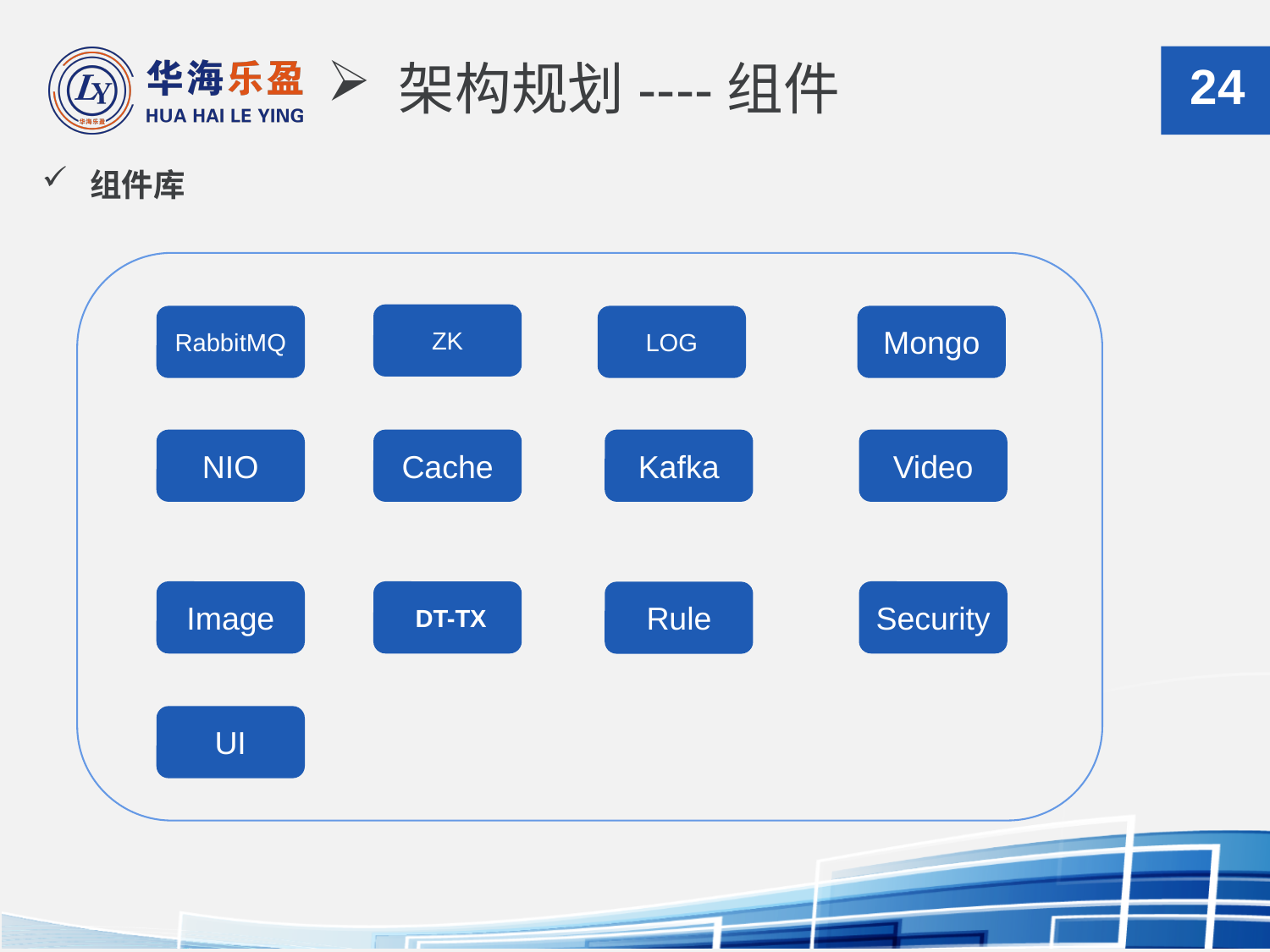

架构规划----组件
24
# 组件库

ZK
RabbitMQ
Mongo
LOG
Video
NIO
Cache
Kafka
Image
 DT-TX
Security
Rule
UI